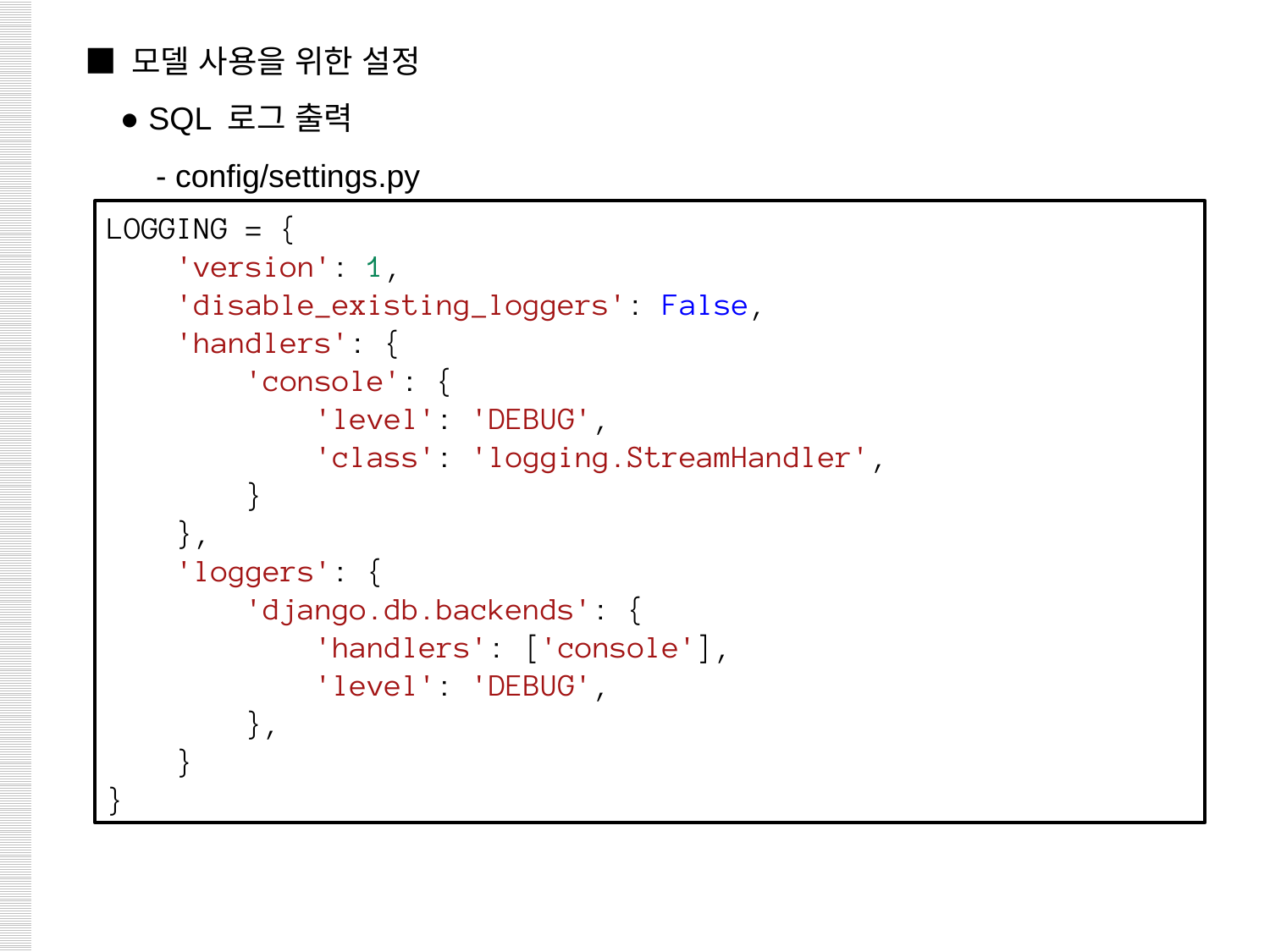

■ 모델 사용을 위한 설정
    ● SQL 로그 출력
        - config/settings.py
LOGGING = {
    'version': 1,
    'disable_existing_loggers': False,
    'handlers': {
        'console': {
            'level': 'DEBUG',
            'class': 'logging.StreamHandler',
        }
    },
    'loggers': {
        'django.db.backends': {
            'handlers': ['console'],
            'level': 'DEBUG',
        },
    }
}